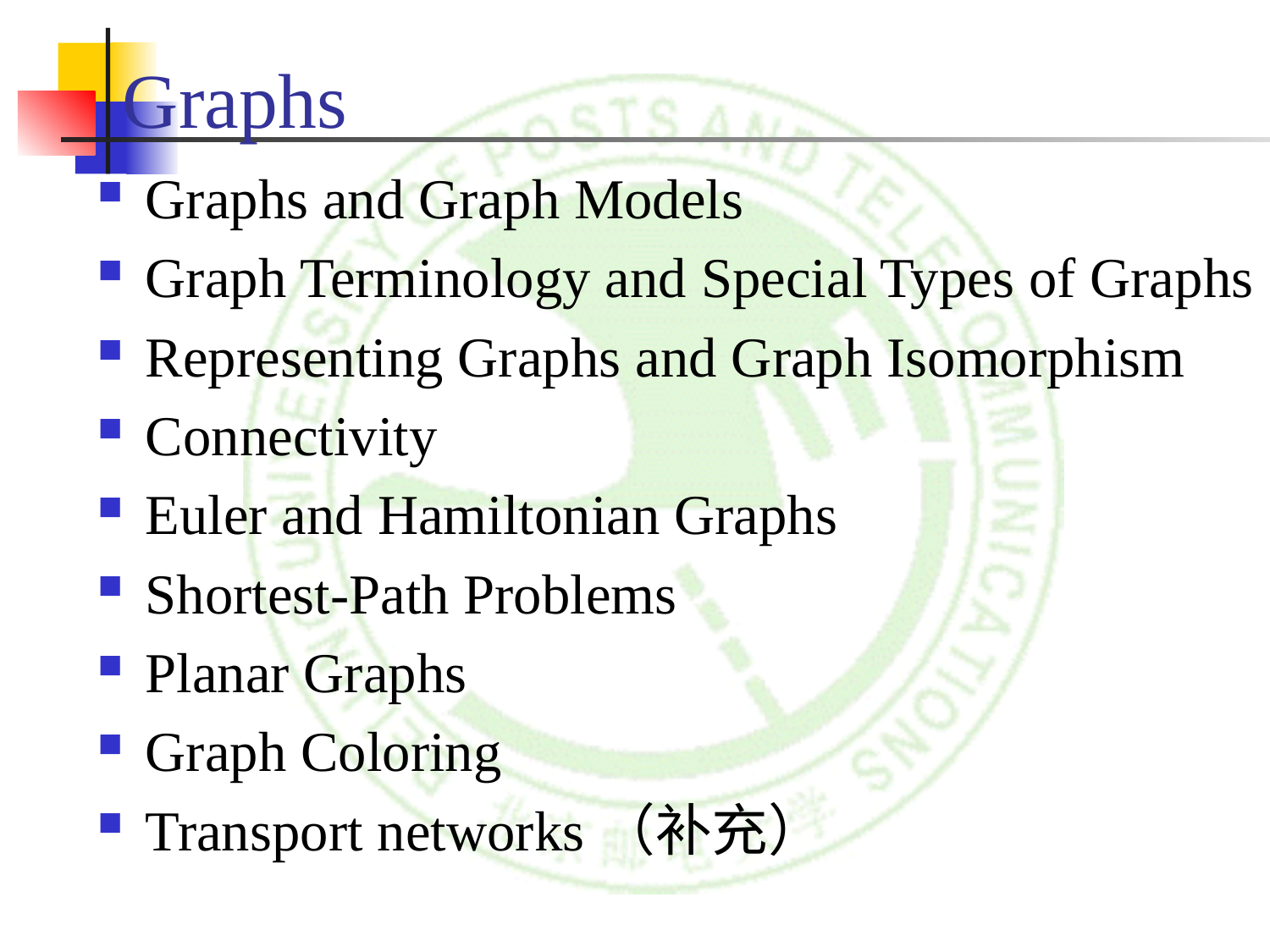

# Graphs
Graphs and Graph Models
Graph Terminology and Special Types of Graphs
Representing Graphs and Graph Isomorphism
Connectivity
Euler and Hamiltonian Graphs
Shortest-Path Problems
Planar Graphs
Graph Coloring
Transport networks（补充）